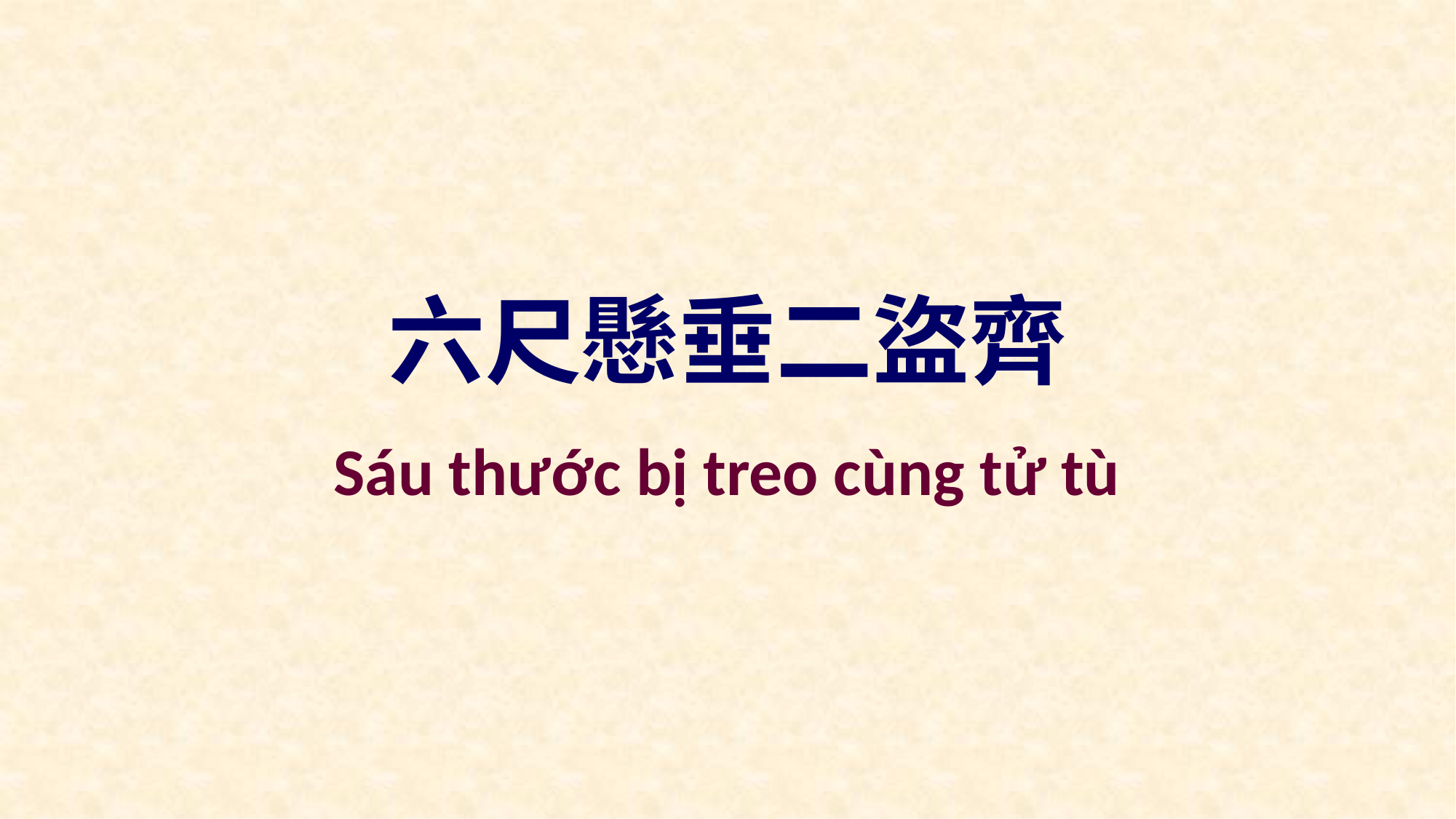

六尺懸垂二盜齊
Sáu thước bị treo cùng tử tù